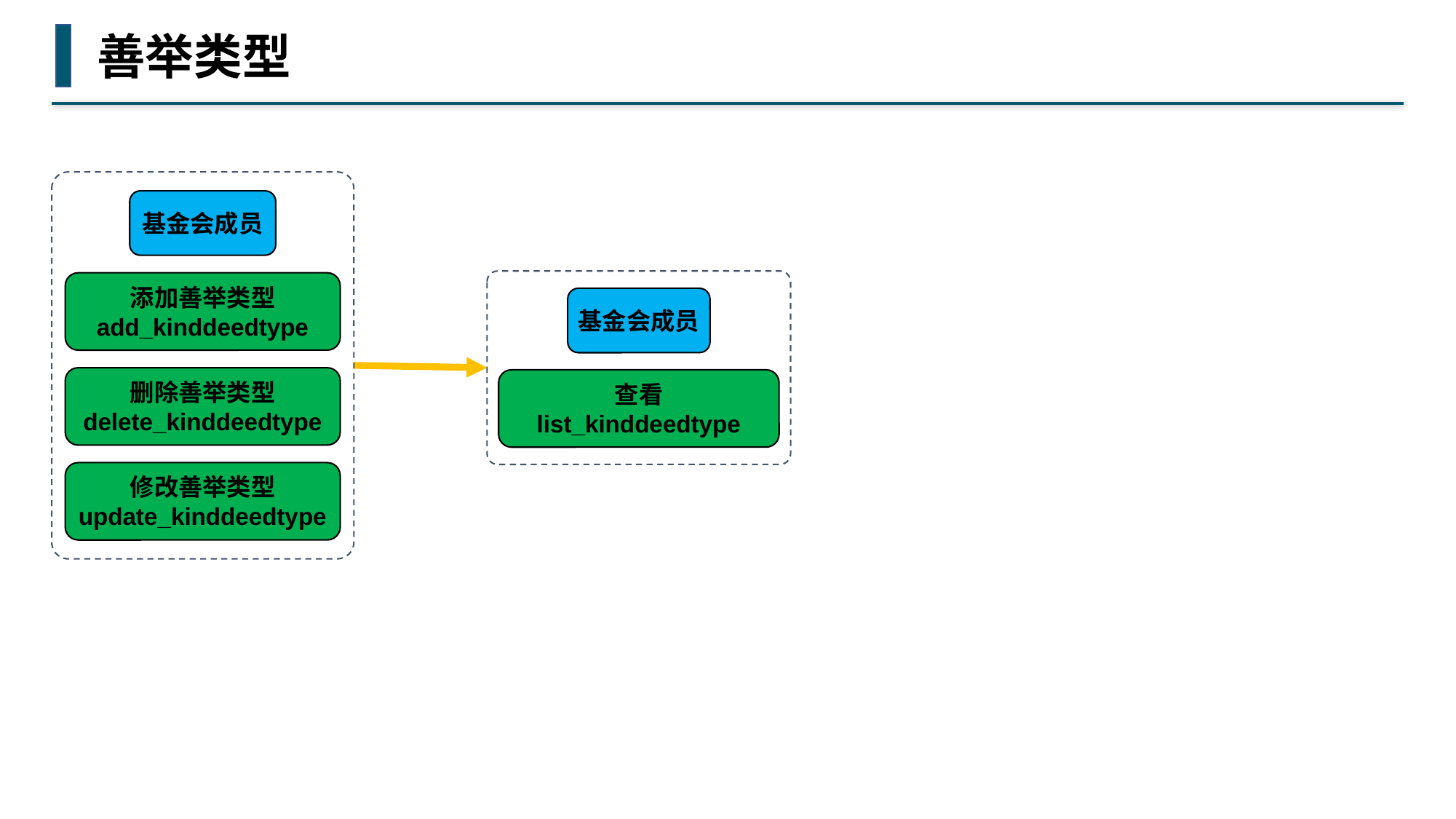

善举类型

基金会成员
添加善举类型
add_kinddeedtype
删除善举类型
delete_kinddeedtype
修改善举类型
update_kinddeedtype

基金会成员
查看
list_kinddeedtype